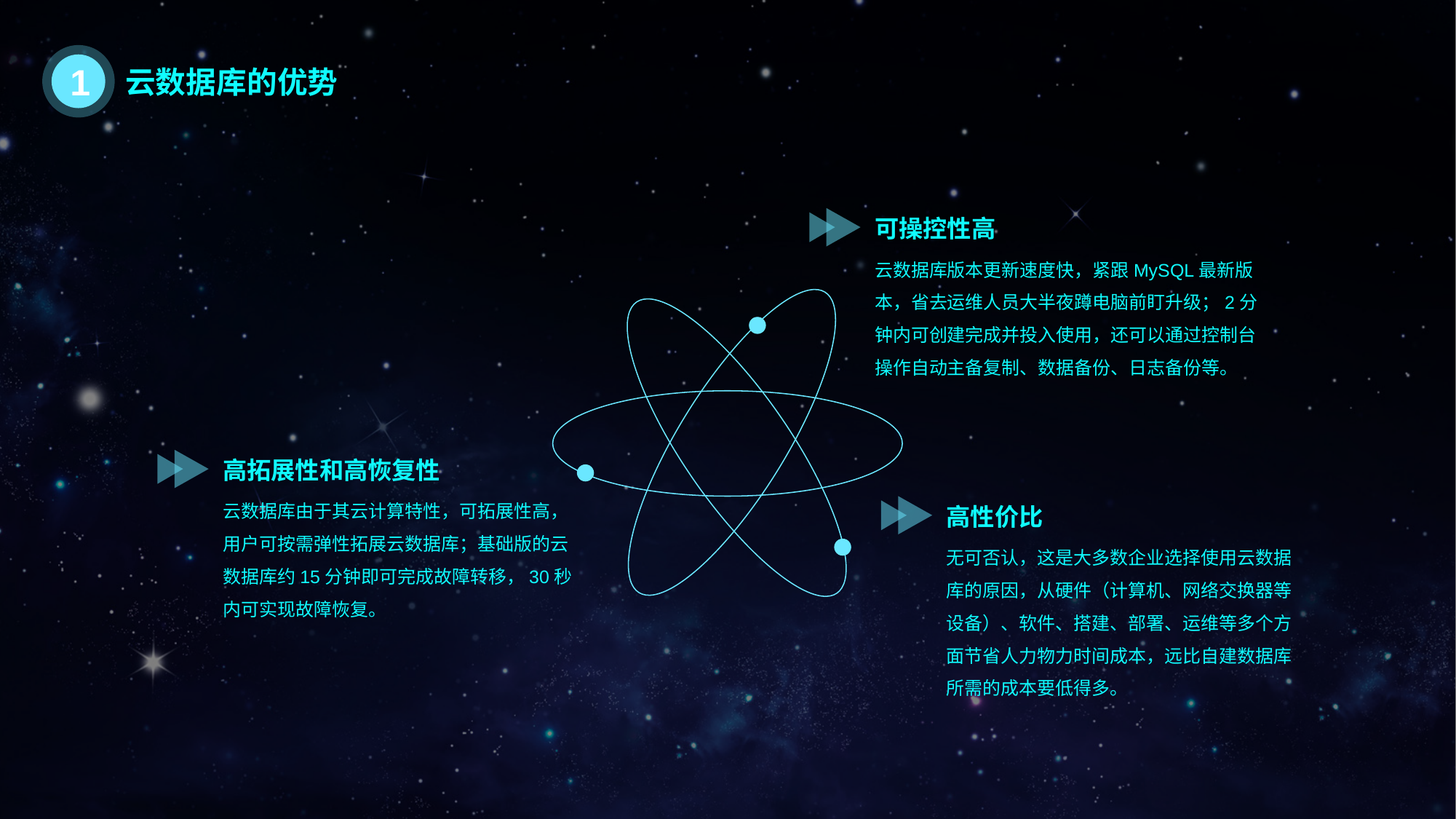

1
云数据库的优势

可操控性高
云数据库版本更新速度快，紧跟MySQL最新版本，省去运维人员大半夜蹲电脑前盯升级；2分钟内可创建完成并投入使用，还可以通过控制台操作自动主备复制、数据备份、日志备份等。

高拓展性和高恢复性
云数据库由于其云计算特性，可拓展性高，用户可按需弹性拓展云数据库；基础版的云数据库约15分钟即可完成故障转移，30秒内可实现故障恢复。

高性价比
无可否认，这是大多数企业选择使用云数据库的原因，从硬件（计算机、网络交换器等设备）、软件、搭建、部署、运维等多个方面节省人力物力时间成本，远比自建数据库所需的成本要低得多。